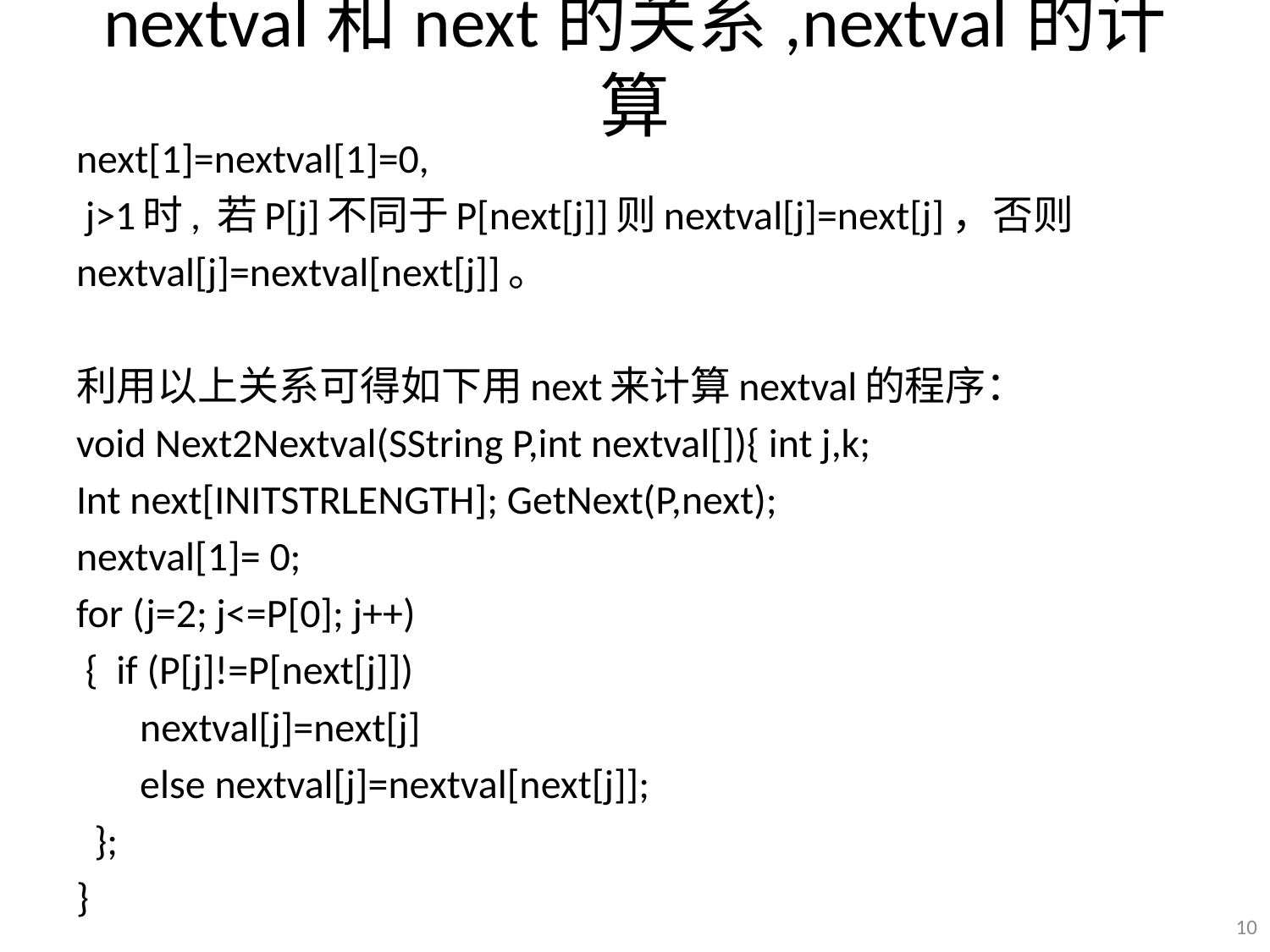

# nextval和next的关系,nextval的计算
next[1]=nextval[1]=0,
 j>1时, 若P[j]不同于P[next[j]]则nextval[j]=next[j]，否则
nextval[j]=nextval[next[j]]。

利用以上关系可得如下用next来计算nextval的程序：
void Next2Nextval(SString P,int nextval[]){ int j,k;
Int next[INITSTRLENGTH]; GetNext(P,next);
nextval[1]= 0;
for (j=2; j<=P[0]; j++)
 {  if (P[j]!=P[next[j]])
       nextval[j]=next[j]
       else nextval[j]=nextval[next[j]];
  };
}

10